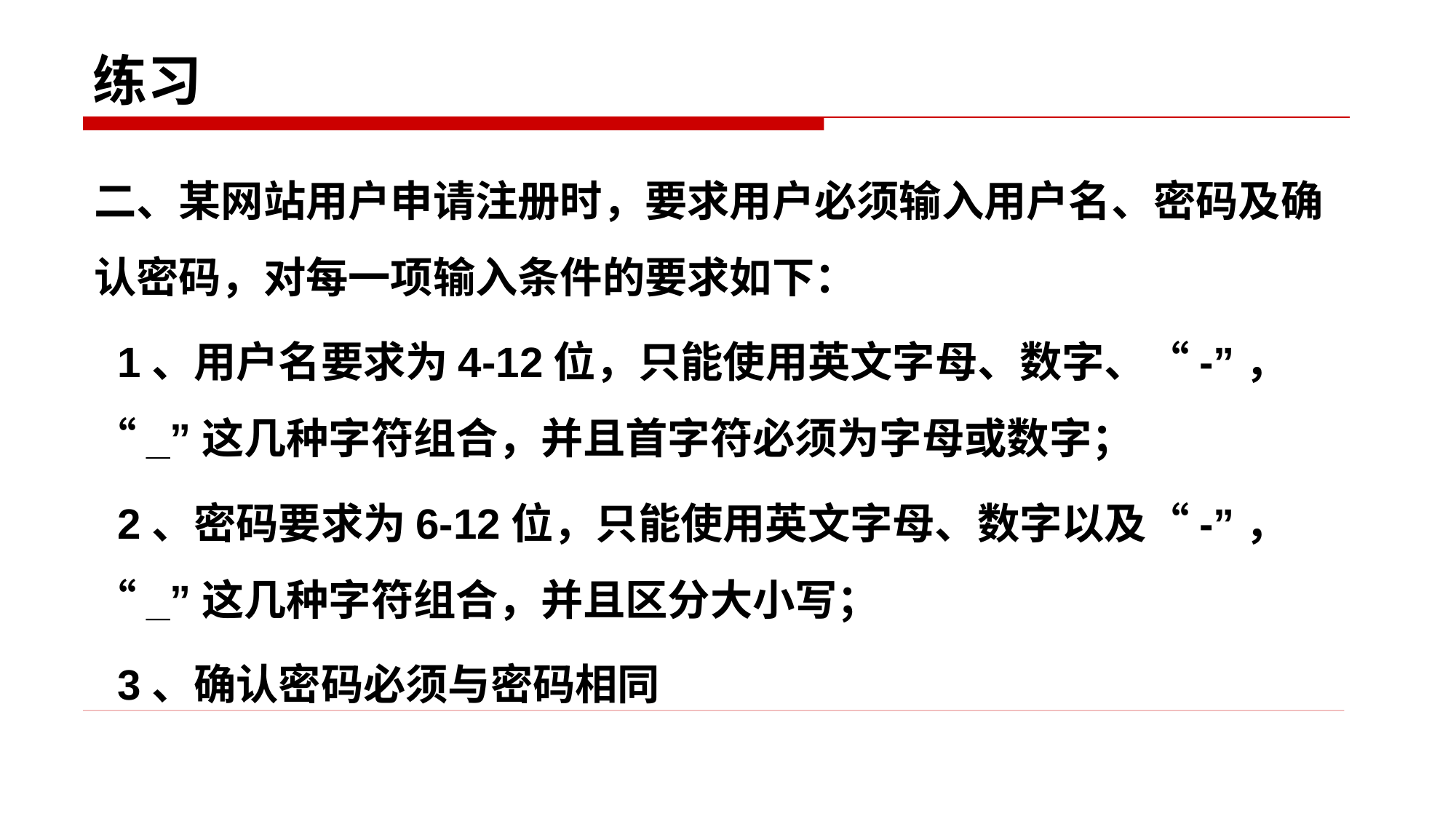

# 练习
二、某网站用户申请注册时，要求用户必须输入用户名、密码及确认密码，对每一项输入条件的要求如下：
  1、用户名要求为4-12位，只能使用英文字母、数字、“-”，“_”这几种字符组合，并且首字符必须为字母或数字；
  2、密码要求为6-12位，只能使用英文字母、数字以及“-”，“_”这几种字符组合，并且区分大小写；
  3、确认密码必须与密码相同